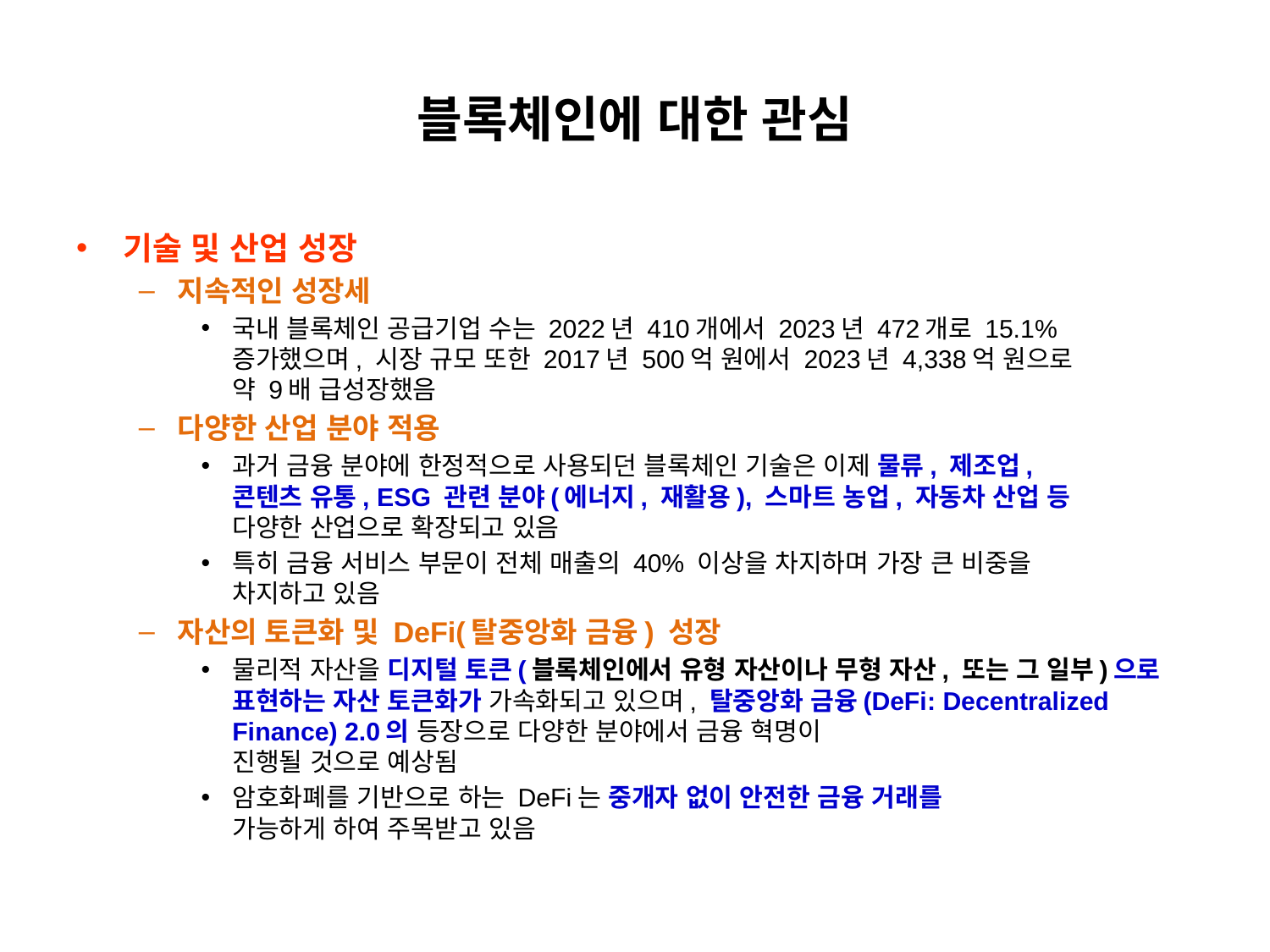

# 블록체인에 대한 관심
기술 및 산업 성장
지속적인 성장세
국내 블록체인 공급기업 수는 2022년 410개에서 2023년 472개로 15.1%
증가했으며, 시장 규모 또한 2017년 500억 원에서 2023년 4,338억 원으로
약 9배 급성장했음
다양한 산업 분야 적용
과거 금융 분야에 한정적으로 사용되던 블록체인 기술은 이제 물류, 제조업,
콘텐츠 유통, ESG 관련 분야(에너지, 재활용), 스마트 농업, 자동차 산업 등
다양한 산업으로 확장되고 있음
특히 금융 서비스 부문이 전체 매출의 40% 이상을 차지하며 가장 큰 비중을
차지하고 있음
자산의 토큰화 및 DeFi(탈중앙화 금융) 성장
물리적 자산을 디지털 토큰(블록체인에서 유형 자산이나 무형 자산, 또는 그 일부)으로 표현하는 자산 토큰화가 가속화되고 있으며, 탈중앙화 금융(DeFi: Decentralized Finance) 2.0의 등장으로 다양한 분야에서 금융 혁명이
진행될 것으로 예상됨
암호화폐를 기반으로 하는 DeFi는 중개자 없이 안전한 금융 거래를
가능하게 하여 주목받고 있음